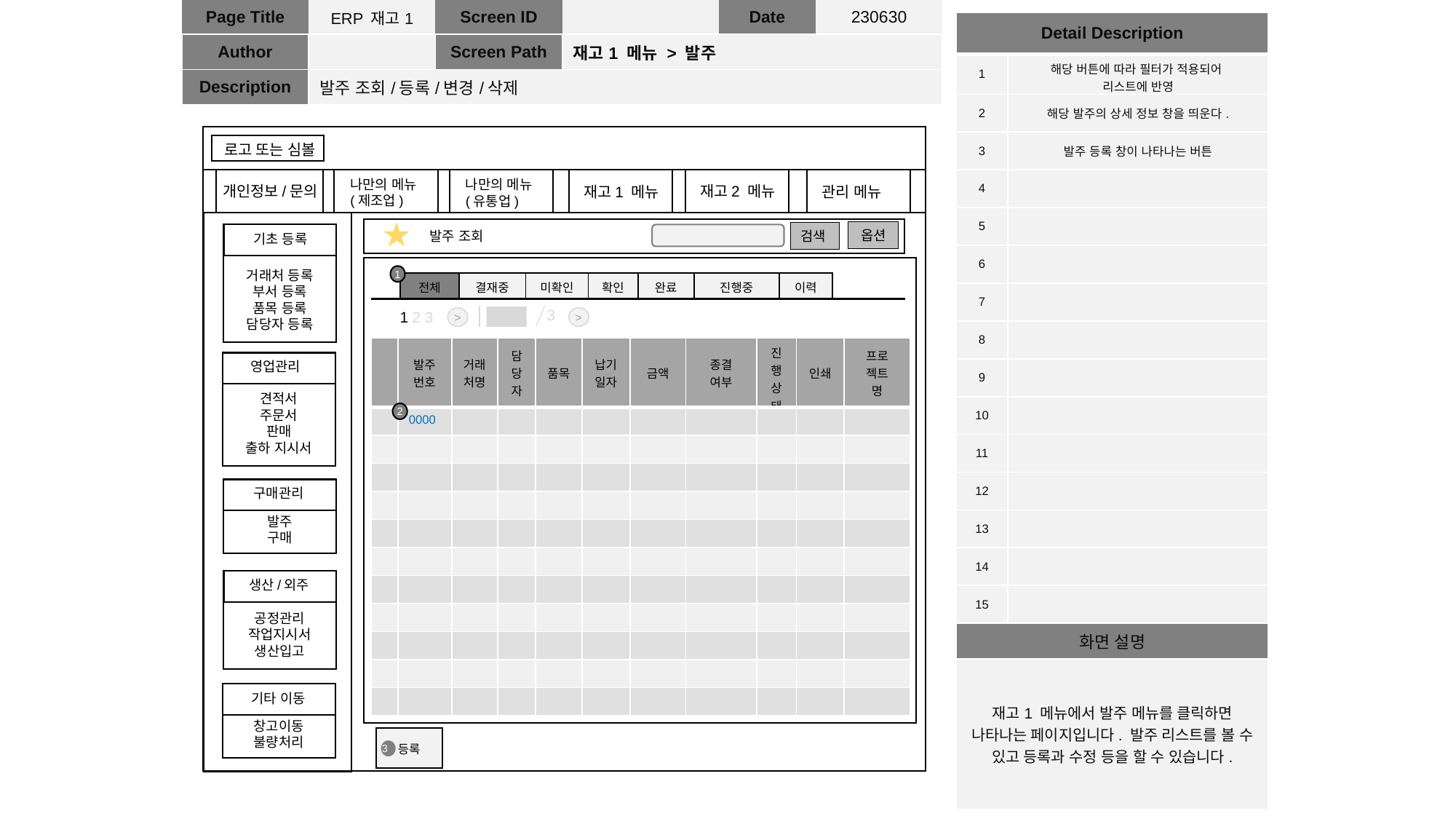

| Page Title | ERP 재고1 | Screen ID |  | Date | 230630 |
| --- | --- | --- | --- | --- | --- |
| Author |  | Screen Path | 재고1 메뉴 > 발주 |  |  |
| Description | 발주 조회/등록/변경/삭제 |  |  |  |  |
| Detail Description |  |
| --- | --- |
| 1 | 해당 버튼에 따라 필터가 적용되어 리스트에 반영 |
| 2 | 해당 발주의 상세 정보 창을 띄운다. |
| 3 | 발주 등록 창이 나타나는 버튼 |
| 4 |  |
| 5 |  |
| 6 |  |
| 7 |  |
| 8 |  |
| 9 |  |
| 10 |  |
| 11 |  |
| 12 |  |
| 13 |  |
| 14 |  |
| 15 |  |
| 화면 설명 |  |
| 재고1 메뉴에서 발주 메뉴를 클릭하면 나타나는 페이지입니다. 발주 리스트를 볼 수 있고 등록과 수정 등을 할 수 있습니다. |  |

로고 또는 심볼

나만의 메뉴(제조업)
나만의 메뉴(유통업)
재고2 메뉴
개인정보/문의
재고1 메뉴
관리 메뉴

옵션

검색
발주 조회

기초 등록

거래처 등록
부서 등록
품목 등록
담당자 등록
1
| 전체 | 결재중 | 미확인 | 확인 | 완료 | 진행중 | 이력 |
| --- | --- | --- | --- | --- | --- | --- |
3
3
1 2 3

>
>
|  | 발주 번호 | 거래처명 | 담당자 | 품목 | 납기일자 | 금액 | 종결 여부 | 진행 상태 | 인쇄 | 프로 젝트 명 |
| --- | --- | --- | --- | --- | --- | --- | --- | --- | --- | --- |
|  | 0000 |  |  |  |  |  |  |  |  |  |
|  |  |  |  |  |  |  |  |  |  |  |
|  |  |  |  |  |  |  |  |  |  |  |
|  |  |  |  |  |  |  |  |  |  |  |
|  |  |  |  |  |  |  |  |  |  |  |
|  |  |  |  |  |  |  |  |  |  |  |
|  |  |  |  |  |  |  |  |  |  |  |
|  |  |  |  |  |  |  |  |  |  |  |
|  |  |  |  |  |  |  |  |  |  |  |
|  |  |  |  |  |  |  |  |  |  |  |
|  |  |  |  |  |  |  |  |  |  |  |

영업관리
견적서
주문서
판매
출하 지시서
2

구매관리
발주
구매

생산/외주
공정관리
작업지시서
생산입고

기타 이동
창고이동
불량처리
| 등록 |
| --- |
3